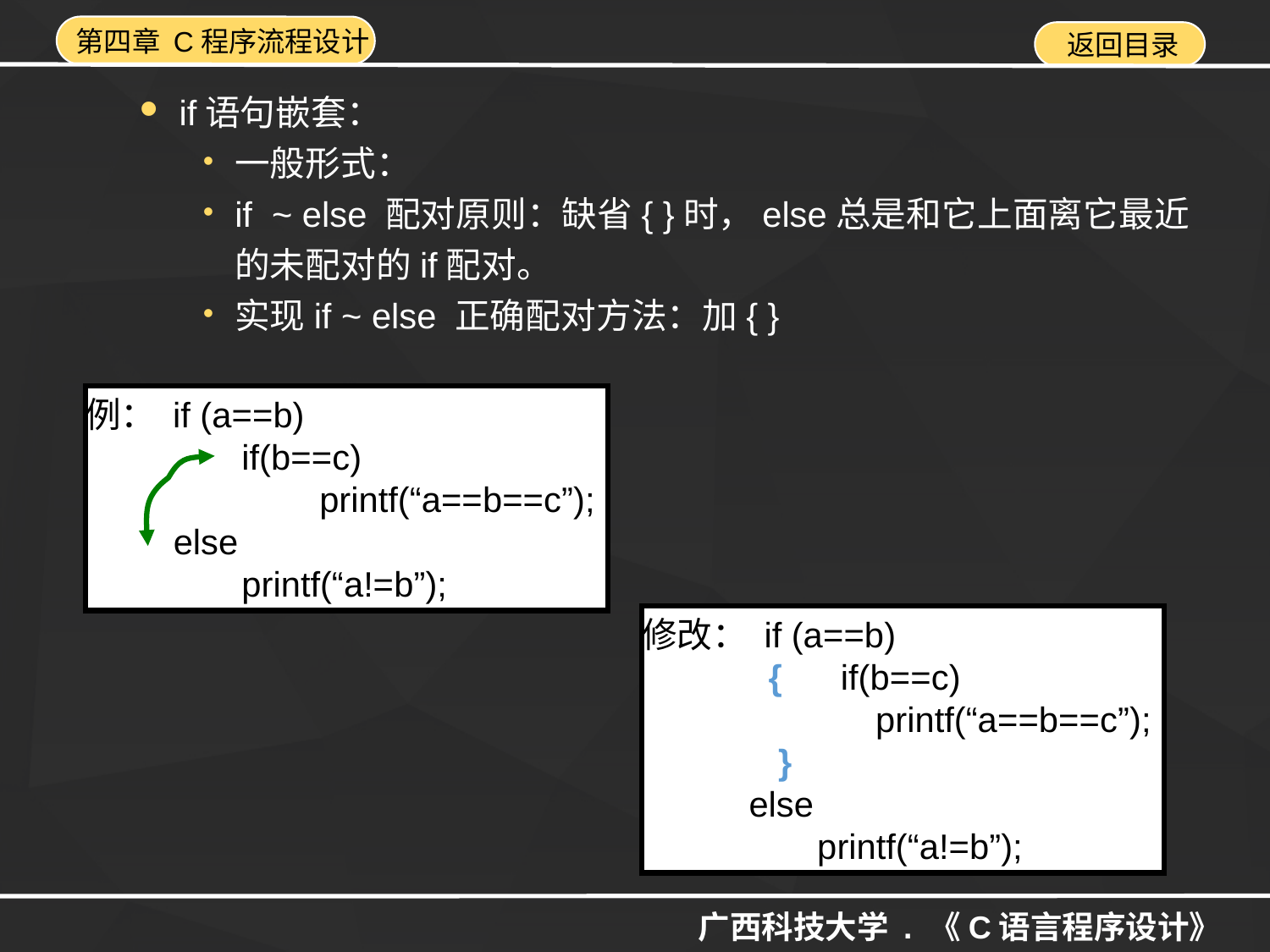

if语句嵌套：
一般形式：
if  ~ else 配对原则：缺省{ }时，else总是和它上面离它最近的未配对的if配对。
实现if ~ else 正确配对方法：加{ }
例： if (a==b)
                if(b==c)
                        printf(“a==b==c”);
         else
                printf(“a!=b”);

修改： if (a==b)
             {      if(b==c)
                        printf(“a==b==c”);
              }
           else
                  printf(“a!=b”);